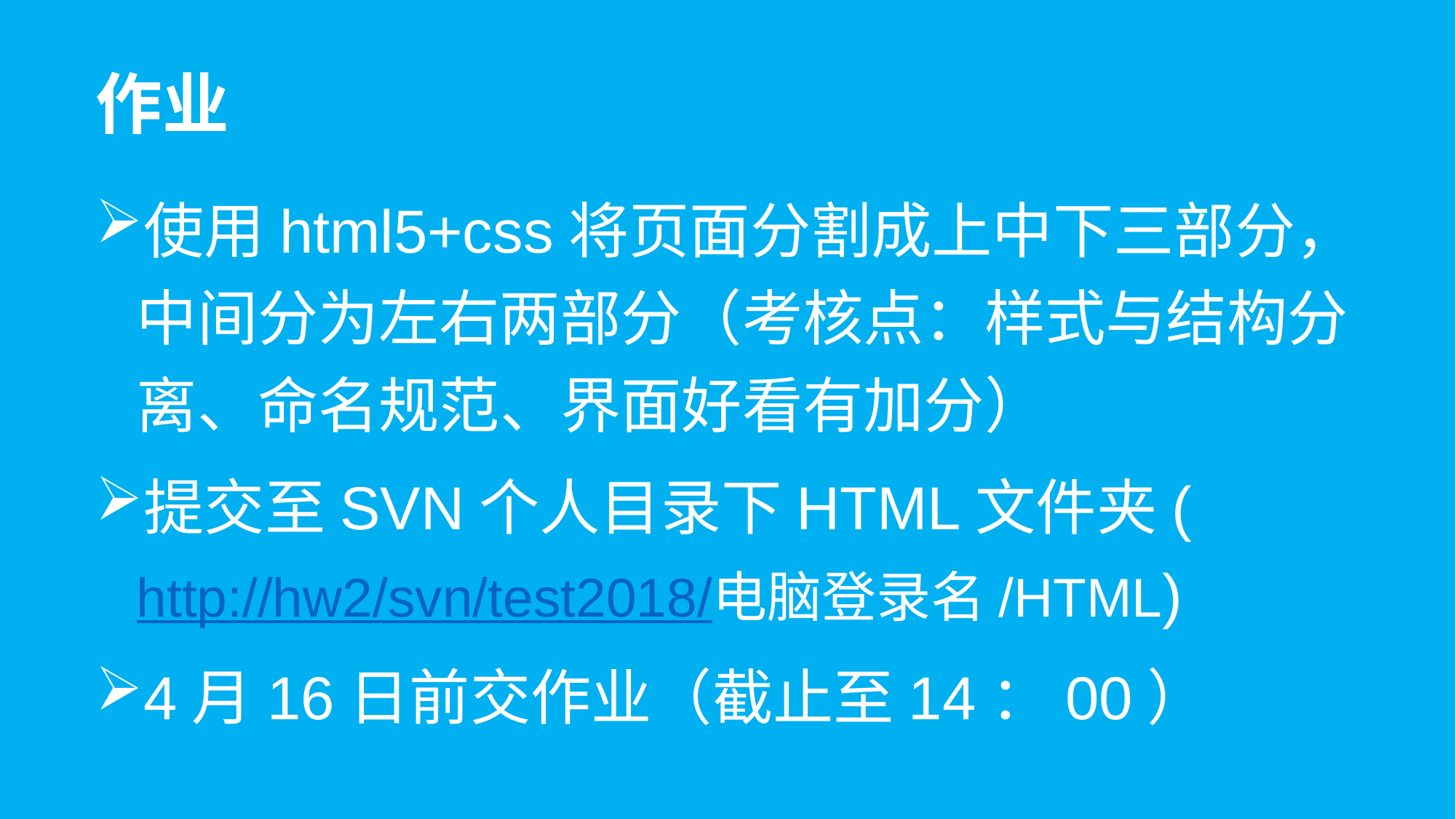

# 作业
使用html5+css将页面分割成上中下三部分，中间分为左右两部分（考核点：样式与结构分离、命名规范、界面好看有加分）
提交至SVN个人目录下HTML文件夹(http://hw2/svn/test2018/电脑登录名/HTML)
4月16日前交作业（截止至14：00）